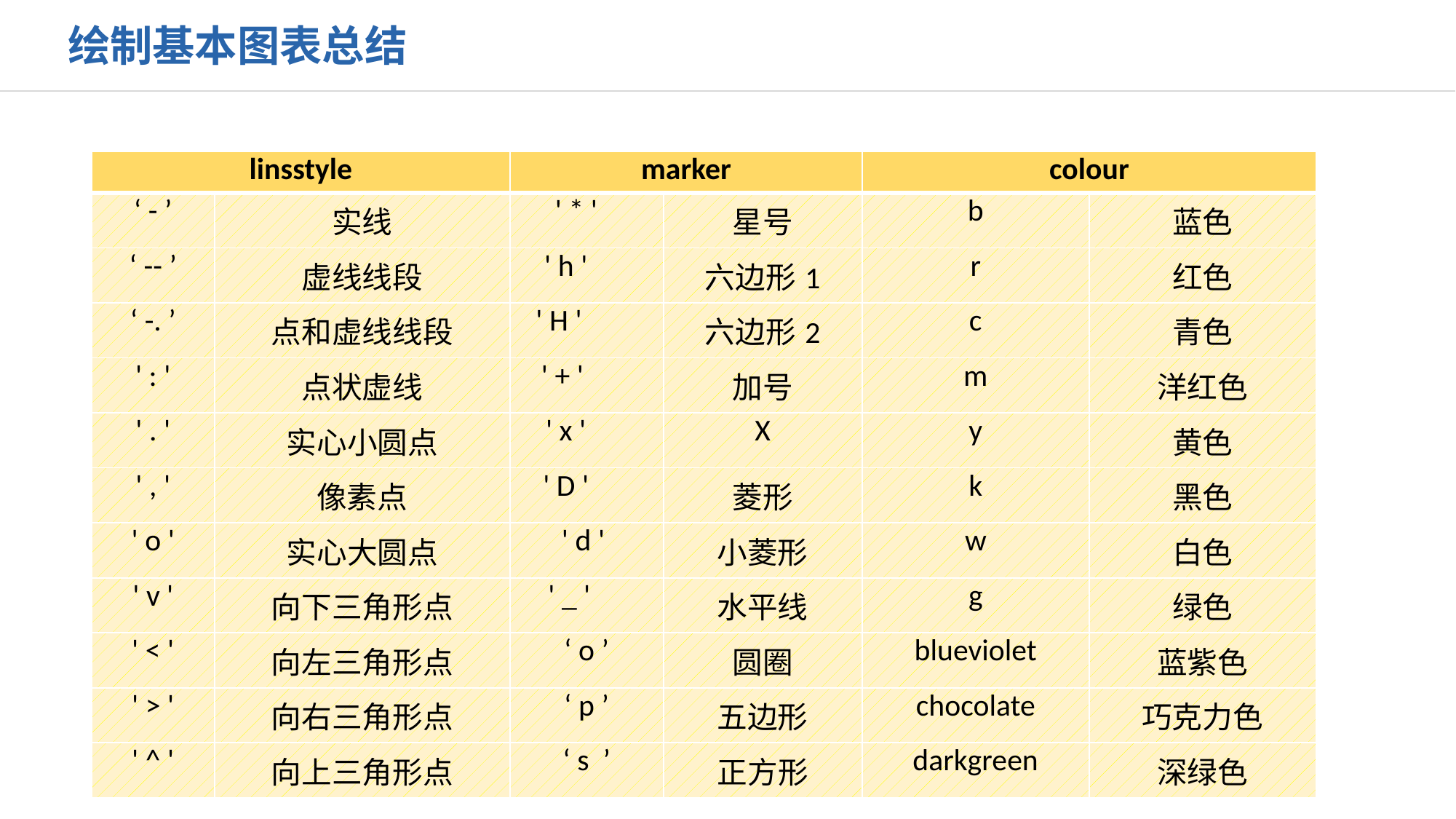

绘制基本图表总结

| linsstyle |  | marker |  | colour |  |
| --- | --- | --- | --- | --- | --- |
| ‘ - ’ | 实线 | ' \* ' | 星号 | b | 蓝色 |
| ‘ -- ’ | 虚线线段 | ' h ' | 六边形1 | r | 红色 |
| ‘ -. ’ | 点和虚线线段 | ' H ' | 六边形2 | c | 青色 |
| ' : ' | 点状虚线 | ' + ' | 加号 | m | 洋红色 |
| ' . ' | 实心小圆点 | ' x ' | X | y | 黄色 |
| ' , ' | 像素点 | ' D ' | 菱形 | k | 黑色 |
| ' o ' | 实心大圆点 | ' d ' | 小菱形 | w | 白色 |
| ' v ' | 向下三角形点 | ' \_ ' | 水平线 | g | 绿色 |
| ' < ' | 向左三角形点 | ‘ o ’ | 圆圈 | blueviolet | 蓝紫色 |
| ' > ' | 向右三角形点 | ‘ p ’ | 五边形 | chocolate | 巧克力色 |
| ' ^ ' | 向上三角形点 | ‘ s ’ | 正方形 | darkgreen | 深绿色 |